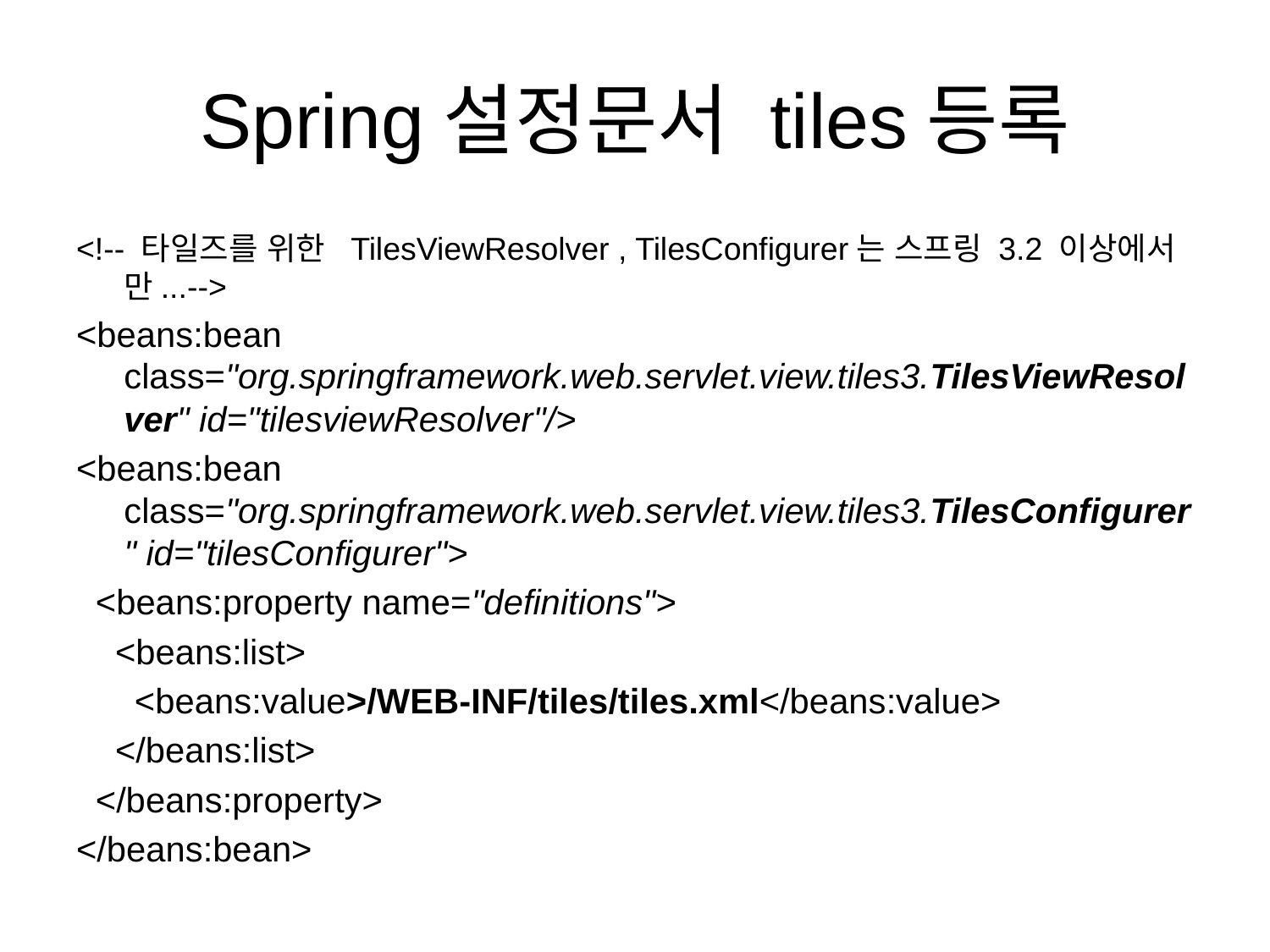

# Spring설정문서 tiles등록
<!-- 타일즈를 위한  TilesViewResolver , TilesConfigurer는 스프링 3.2 이상에서 만...-->
<beans:bean class="org.springframework.web.servlet.view.tiles3.TilesViewResolver" id="tilesviewResolver"/>
<beans:bean class="org.springframework.web.servlet.view.tiles3.TilesConfigurer" id="tilesConfigurer">
  <beans:property name="definitions">
    <beans:list>
      <beans:value>/WEB-INF/tiles/tiles.xml</beans:value>
    </beans:list>
  </beans:property>
</beans:bean>